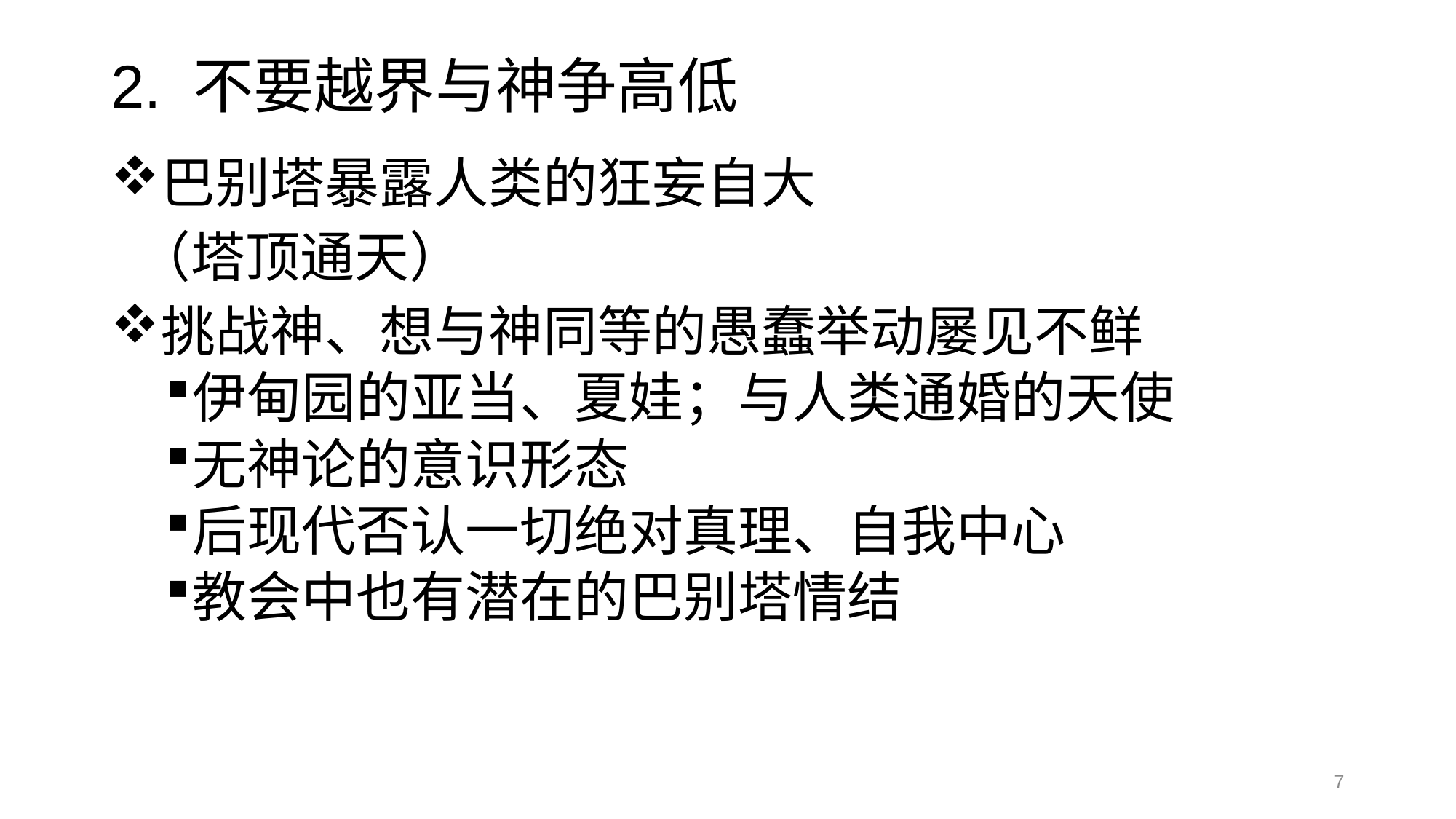

# 2. 不要越界与神争高低
巴别塔暴露人类的狂妄自大
 （塔顶通天）
挑战神、想与神同等的愚蠢举动屡见不鲜
伊甸园的亚当、夏娃；与人类通婚的天使
无神论的意识形态
后现代否认一切绝对真理、自我中心
教会中也有潜在的巴别塔情结

7